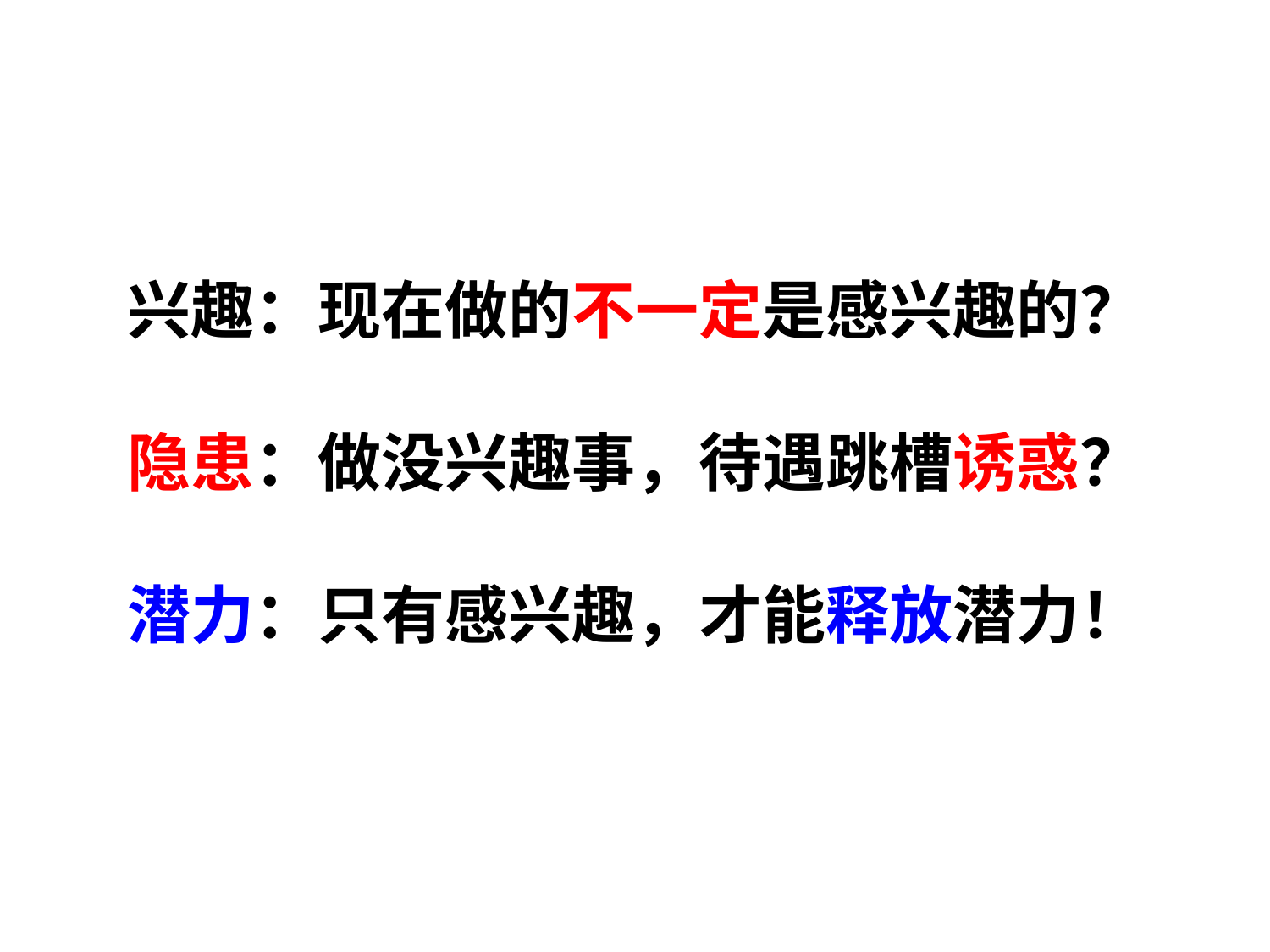

# 兴趣：现在做的不一定是感兴趣的？ 隐患：做没兴趣事，待遇跳槽诱惑？ 潜力：只有感兴趣，才能释放潜力！